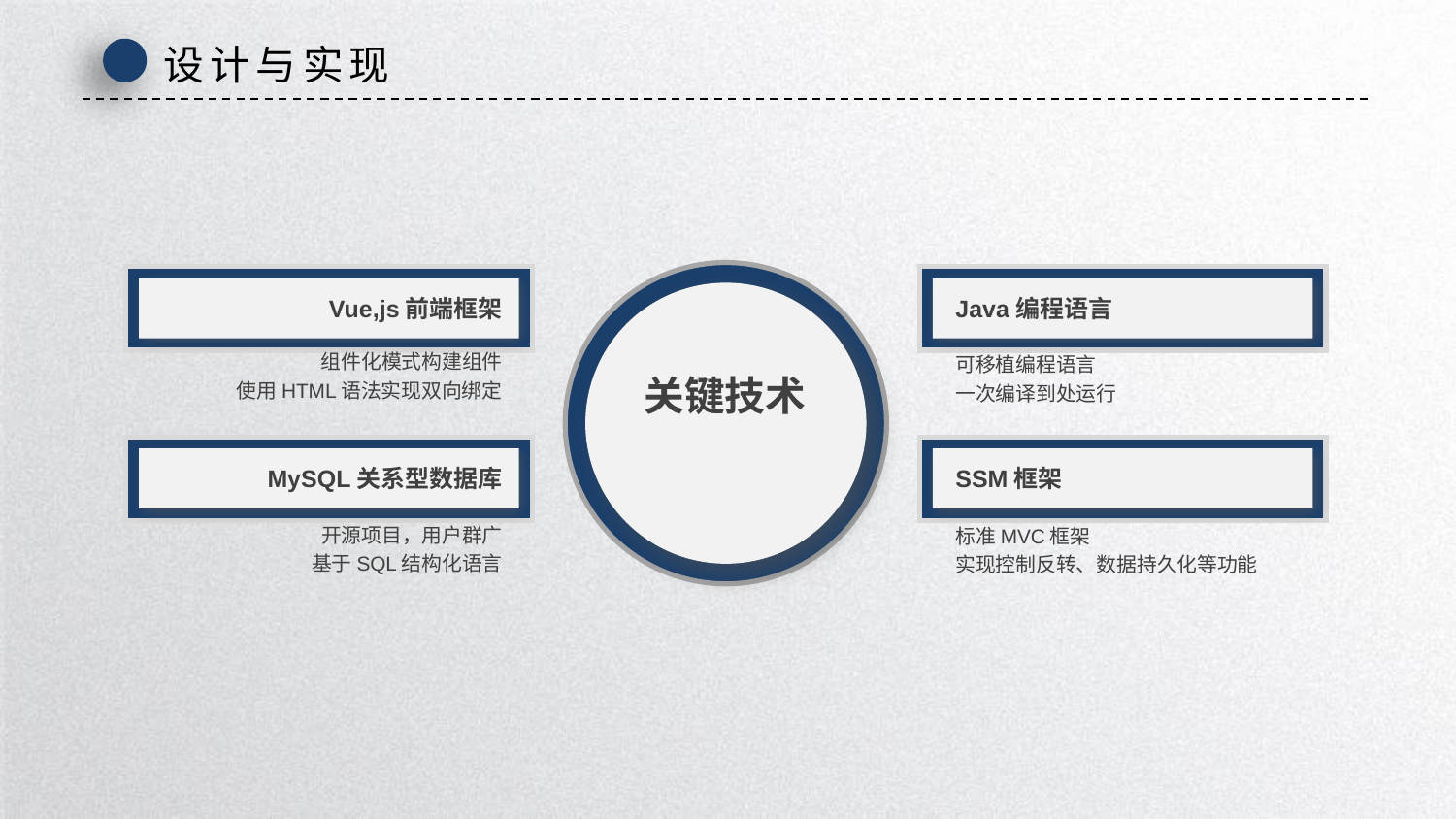

设计与实现

Vue,js前端框架
Java编程语言
组件化模式构建组件
使用HTML语法实现双向绑定
关键技术
可移植编程语言
一次编译到处运行

MySQL关系型数据库
SSM框架
开源项目，用户群广
基于SQL结构化语言
标准MVC框架
实现控制反转、数据持久化等功能